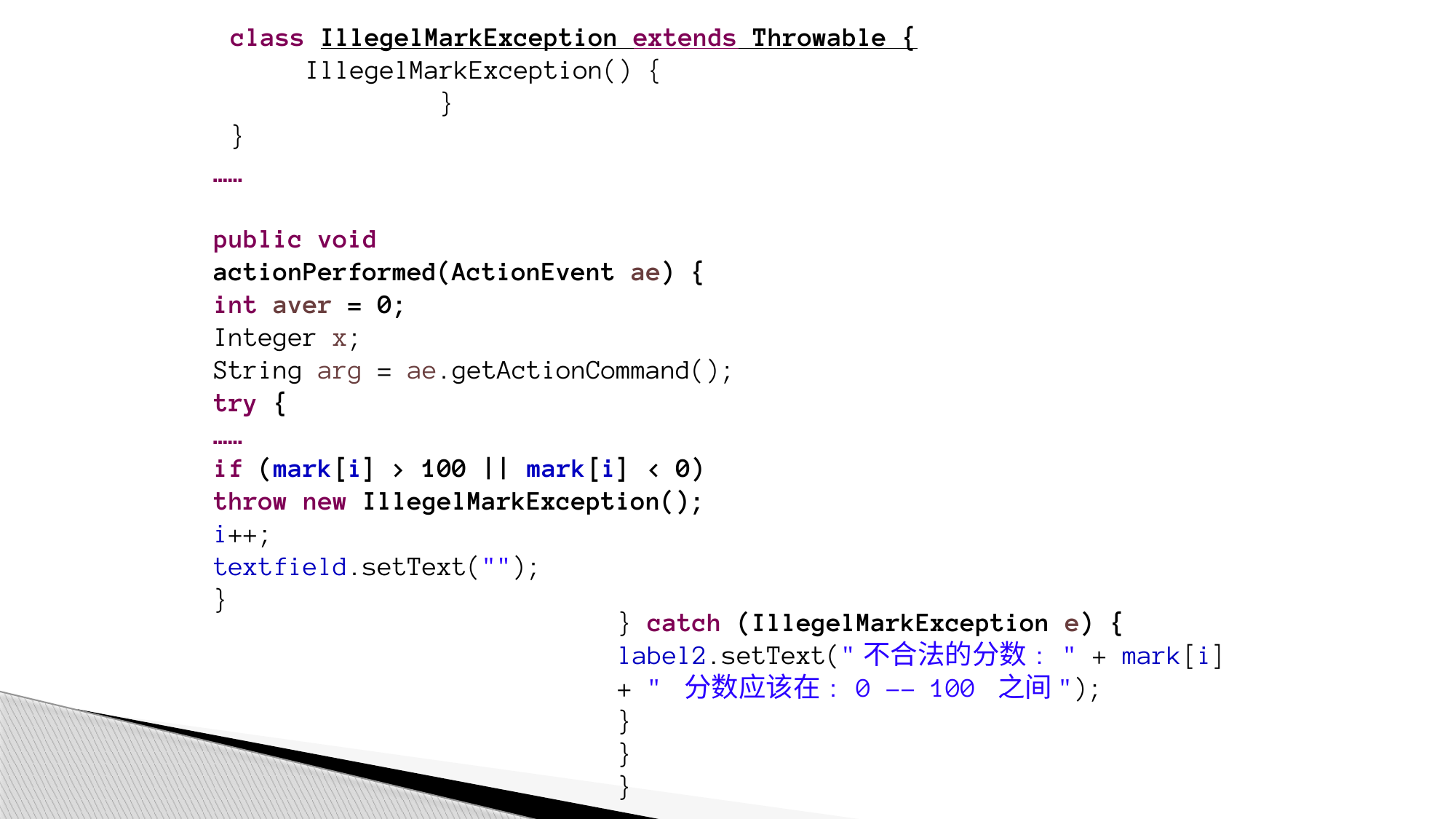

class IllegelMarkException extends Throwable {
     IllegelMarkException() {
              }
}

……

public void actionPerformed(ActionEvent ae) {
int aver = 0;
Integer x;
String arg = ae.getActionCommand();
try {
……
if (mark[i] > 100 || mark[i] < 0)
throw new IllegelMarkException();
i++;
textfield.setText("");
}
} catch (IllegelMarkException e) {
label2.setText("不合法的分数: " + mark[i] + " 分数应该在: 0 -- 100 之间");
}
}
}